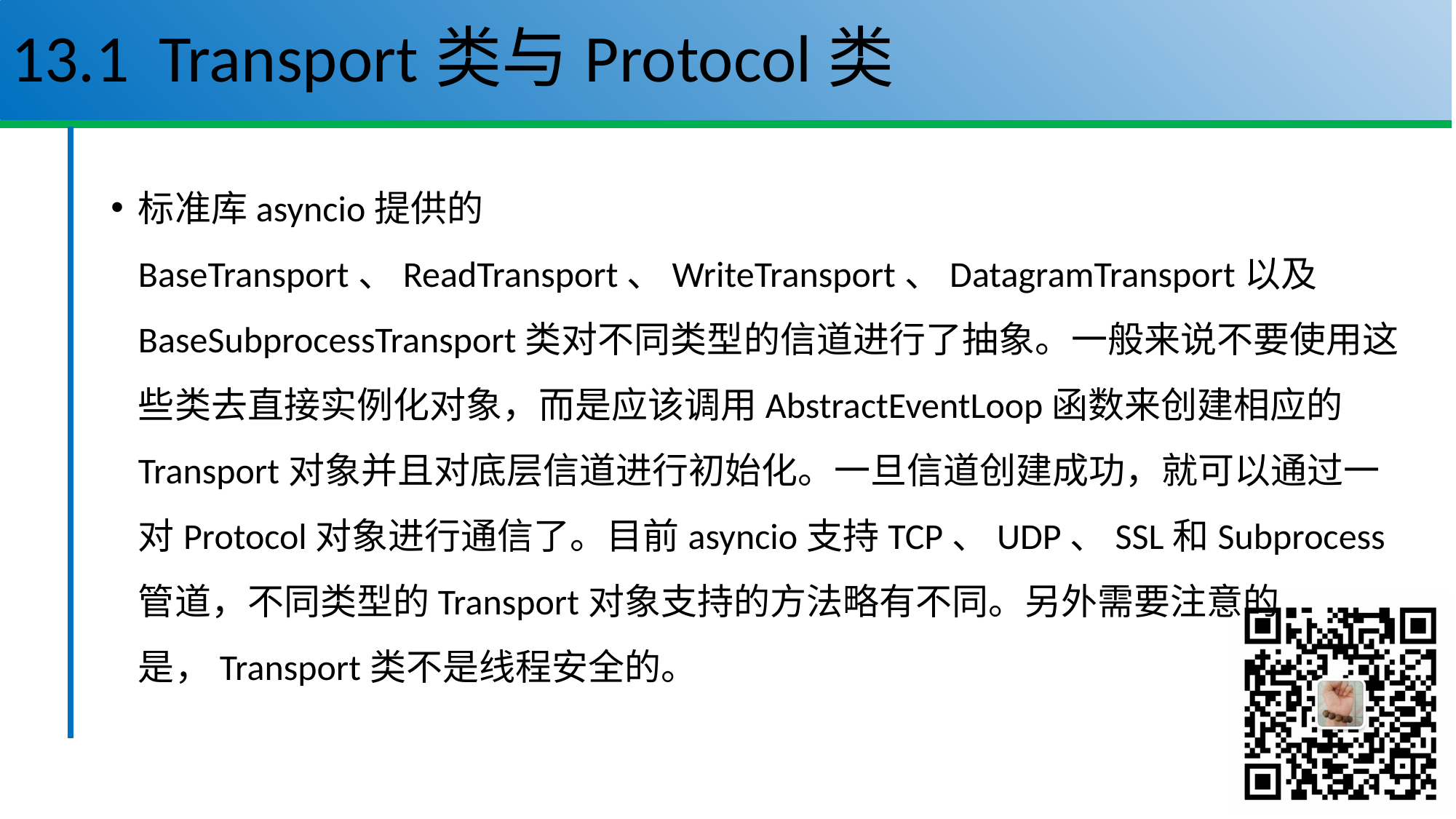

# 13.1  Transport类与Protocol类
标准库asyncio提供的BaseTransport、ReadTransport、WriteTransport、DatagramTransport以及BaseSubprocessTransport类对不同类型的信道进行了抽象。一般来说不要使用这些类去直接实例化对象，而是应该调用AbstractEventLoop函数来创建相应的Transport对象并且对底层信道进行初始化。一旦信道创建成功，就可以通过一对Protocol对象进行通信了。目前asyncio支持TCP、UDP、SSL和Subprocess管道，不同类型的Transport对象支持的方法略有不同。另外需要注意的是，Transport类不是线程安全的。
2